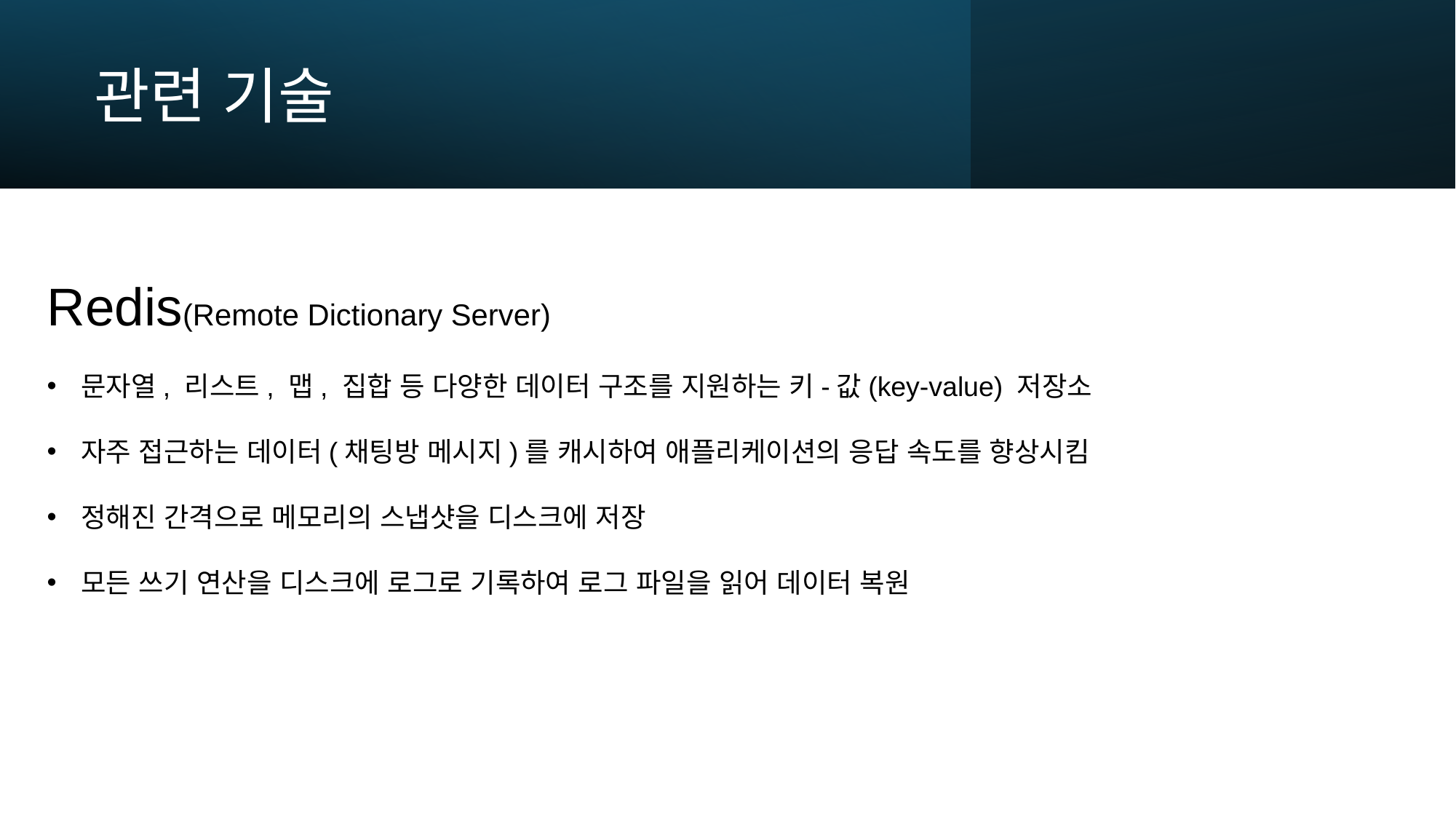

관련 기술
Redis(Remote Dictionary Server)

문자열, 리스트, 맵, 집합 등 다양한 데이터 구조를 지원하는 키-값(key-value) 저장소

자주 접근하는 데이터(채팅방 메시지)를 캐시하여 애플리케이션의 응답 속도를 향상시킴

정해진 간격으로 메모리의 스냅샷을 디스크에 저장

모든 쓰기 연산을 디스크에 로그로 기록하여 로그 파일을 읽어 데이터 복원